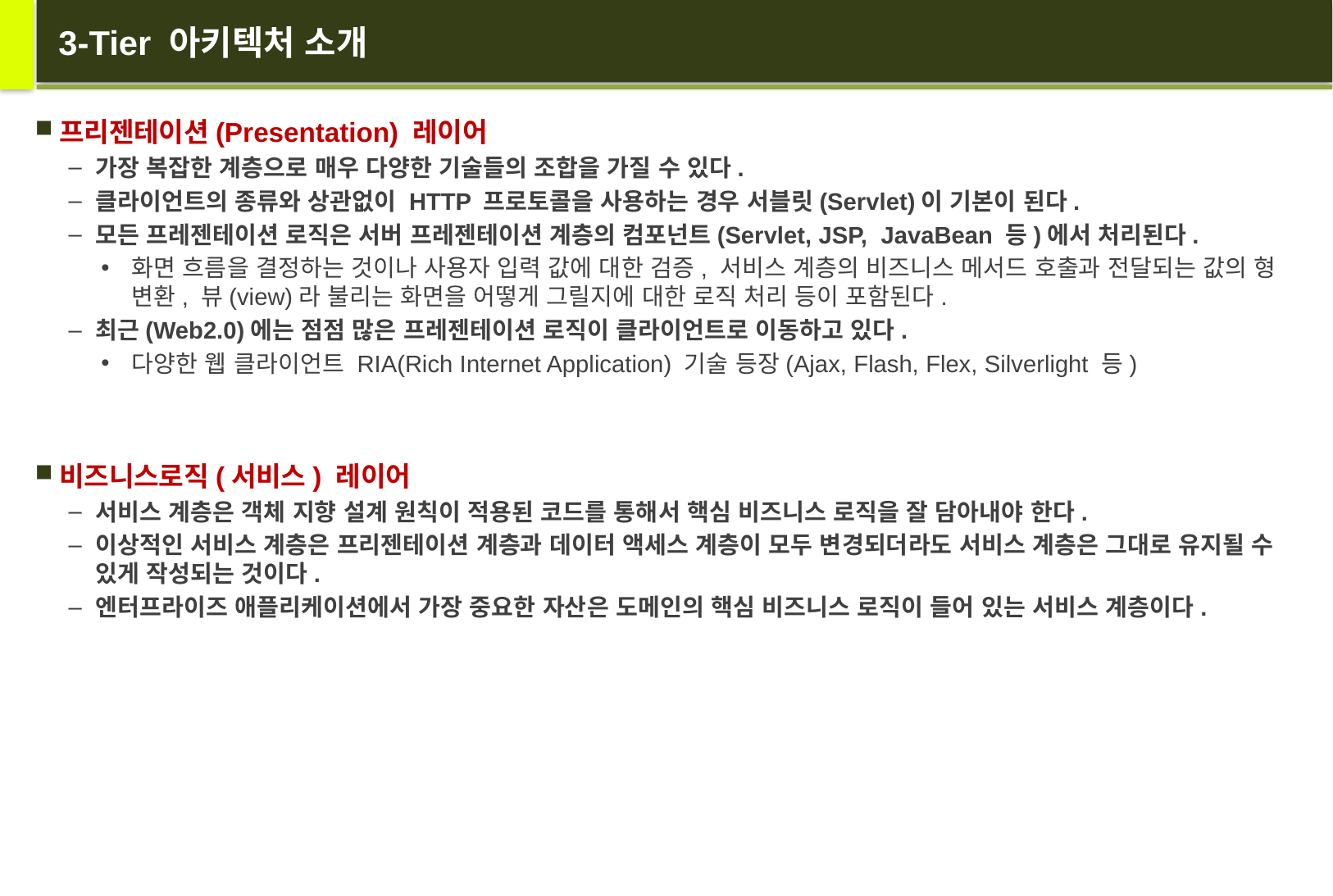

# 3-Tier 아키텍처 소개
프리젠테이션(Presentation) 레이어
가장 복잡한 계층으로 매우 다양한 기술들의 조합을 가질 수 있다.
클라이언트의 종류와 상관없이 HTTP 프로토콜을 사용하는 경우 서블릿(Servlet)이 기본이 된다.
모든 프레젠테이션 로직은 서버 프레젠테이션 계층의 컴포넌트(Servlet, JSP,  JavaBean 등)에서 처리된다.
화면 흐름을 결정하는 것이나 사용자 입력 값에 대한 검증, 서비스 계층의 비즈니스 메서드 호출과 전달되는 값의 형 변환, 뷰(view)라 불리는 화면을 어떻게 그릴지에 대한 로직 처리 등이 포함된다.
최근(Web2.0)에는 점점 많은 프레젠테이션 로직이 클라이언트로 이동하고 있다.
다양한 웹 클라이언트 RIA(Rich Internet Application) 기술 등장(Ajax, Flash, Flex, Silverlight 등)

비즈니스로직(서비스) 레이어
서비스 계층은 객체 지향 설계 원칙이 적용된 코드를 통해서 핵심 비즈니스 로직을 잘 담아내야 한다.
이상적인 서비스 계층은 프리젠테이션 계층과 데이터 액세스 계층이 모두 변경되더라도 서비스 계층은 그대로 유지될 수 있게 작성되는 것이다.
엔터프라이즈 애플리케이션에서 가장 중요한 자산은 도메인의 핵심 비즈니스 로직이 들어 있는 서비스 계층이다.